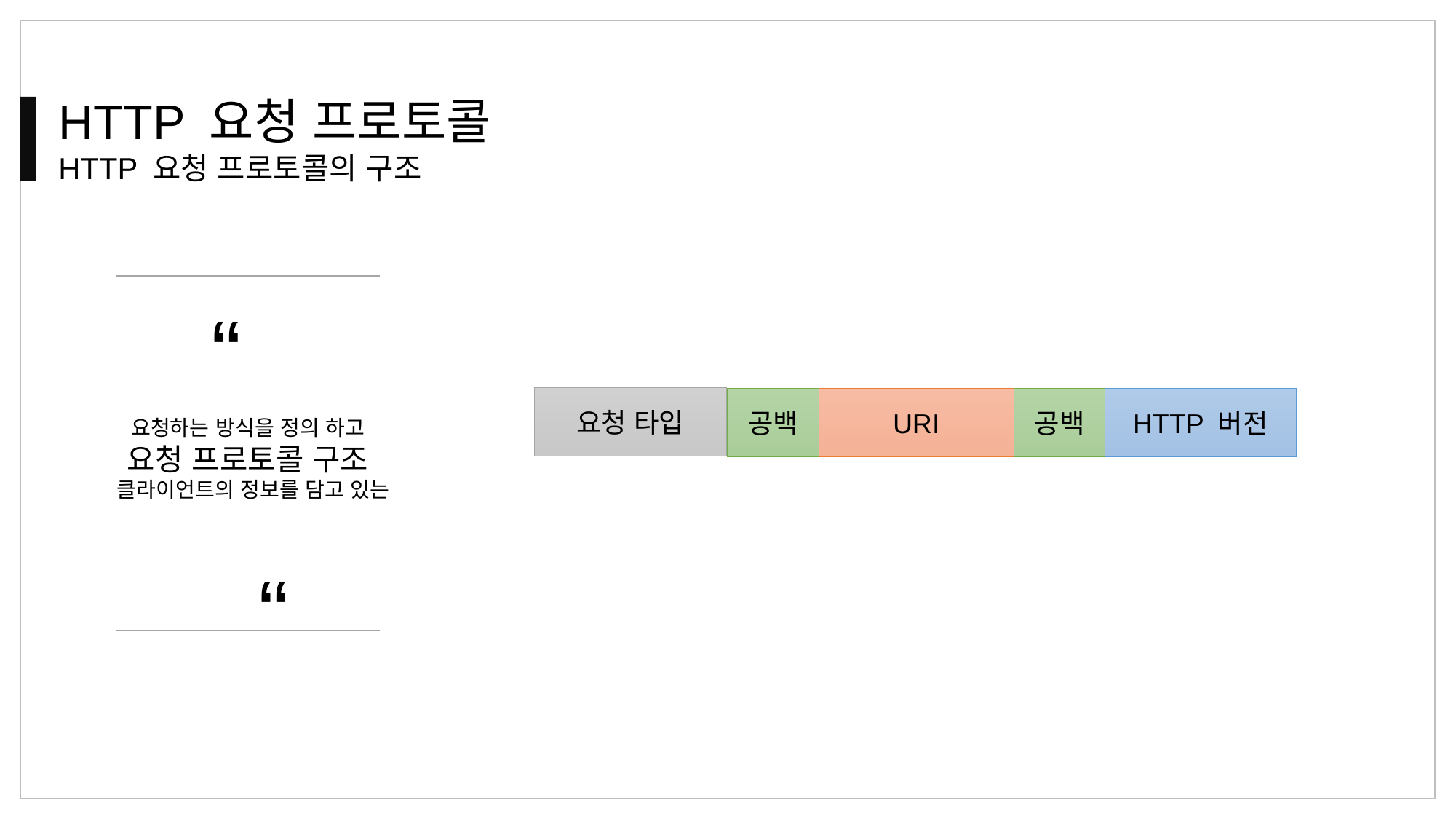

HTTP 요청 프로토콜
HTTP 요청 프로토콜의 구조

“
“

요청 타입
HTTP 버전
URI
공백
공백
요청하는 방식을 정의 하고
요청 프로토콜 구조
 클라이언트의 정보를 담고 있는